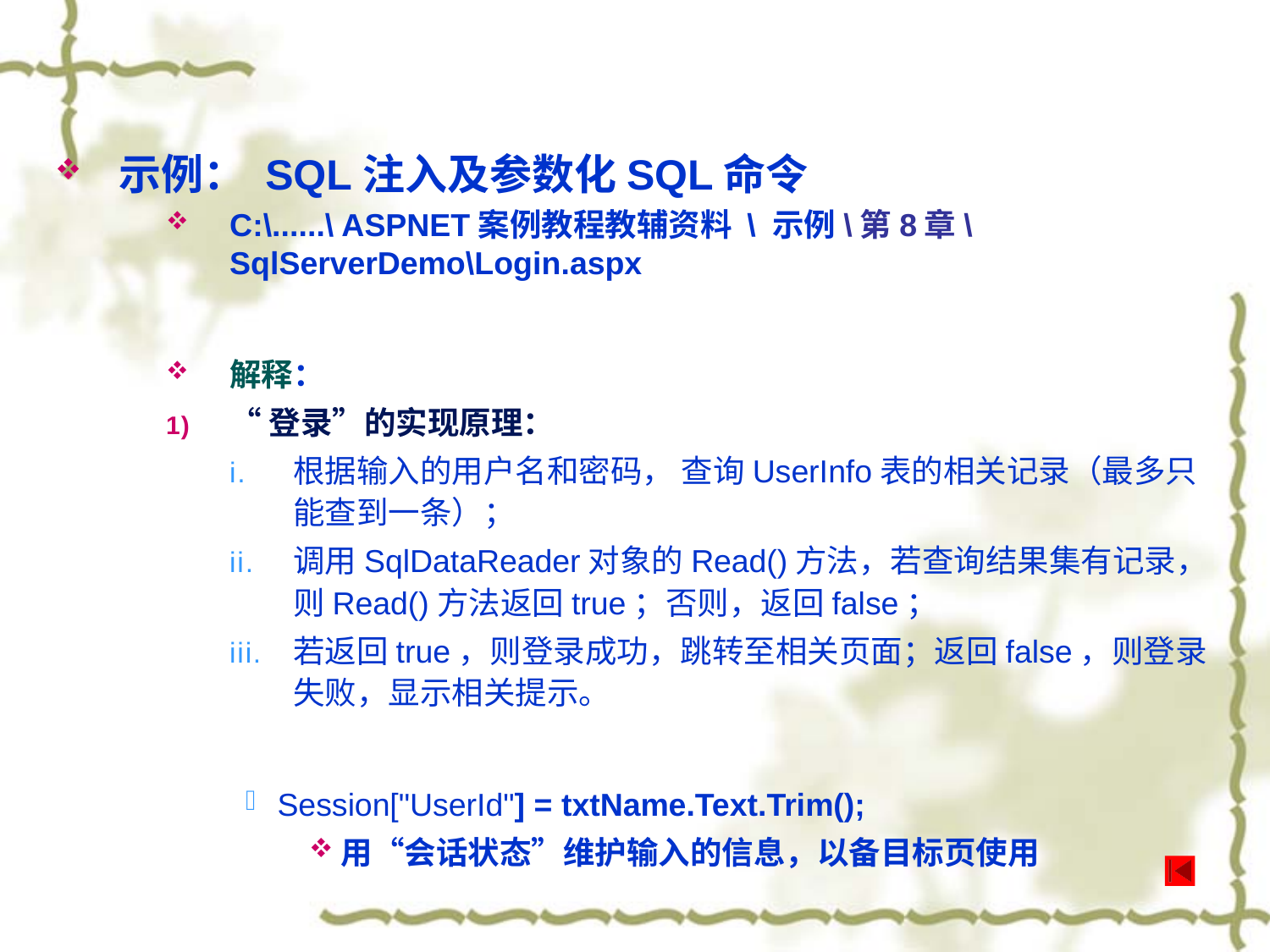

示例： SQL注入及参数化SQL命令
C:\......\ ASPNET案例教程教辅资料 \ 示例\第8章\SqlServerDemo\Login.aspx

解释：
“登录”的实现原理：
根据输入的用户名和密码， 查询UserInfo表的相关记录（最多只能查到一条）；
调用SqlDataReader对象的Read()方法，若查询结果集有记录，则Read()方法返回true；否则，返回false；
若返回true，则登录成功，跳转至相关页面；返回false，则登录失败，显示相关提示。

Session["UserId"] = txtName.Text.Trim();
用“会话状态”维护输入的信息，以备目标页使用